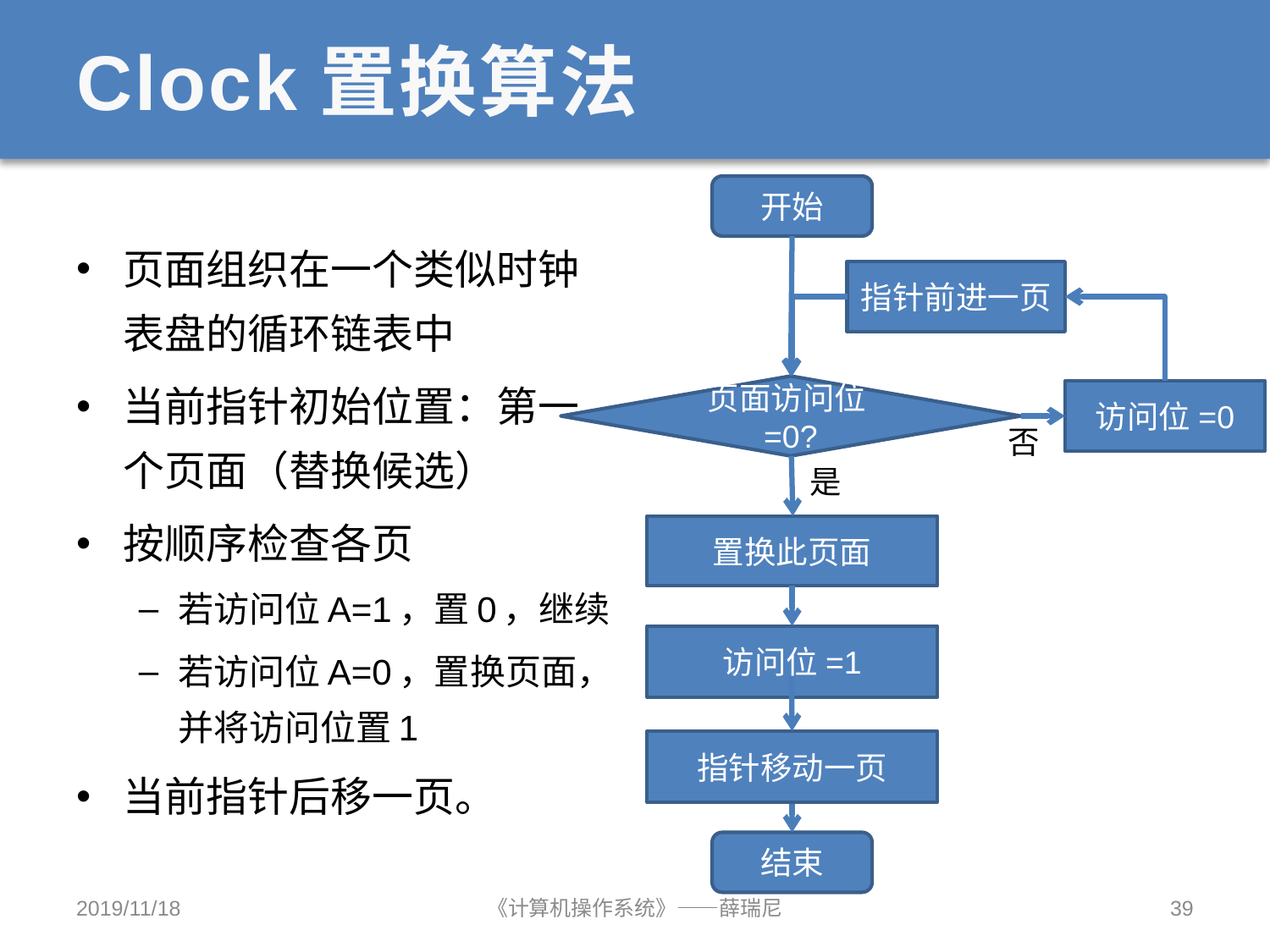

# Clock置换算法
开始
页面组织在一个类似时钟表盘的循环链表中
当前指针初始位置：第一个页面（替换候选）
按顺序检查各页
若访问位A=1，置0，继续
若访问位A=0，置换页面，并将访问位置1
当前指针后移一页。

指针前进一页
页面访问位=0?
访问位=0
否
是
置换此页面
访问位=1
指针移动一页
结束
2019/11/18
《计算机操作系统》——薛瑞尼
39